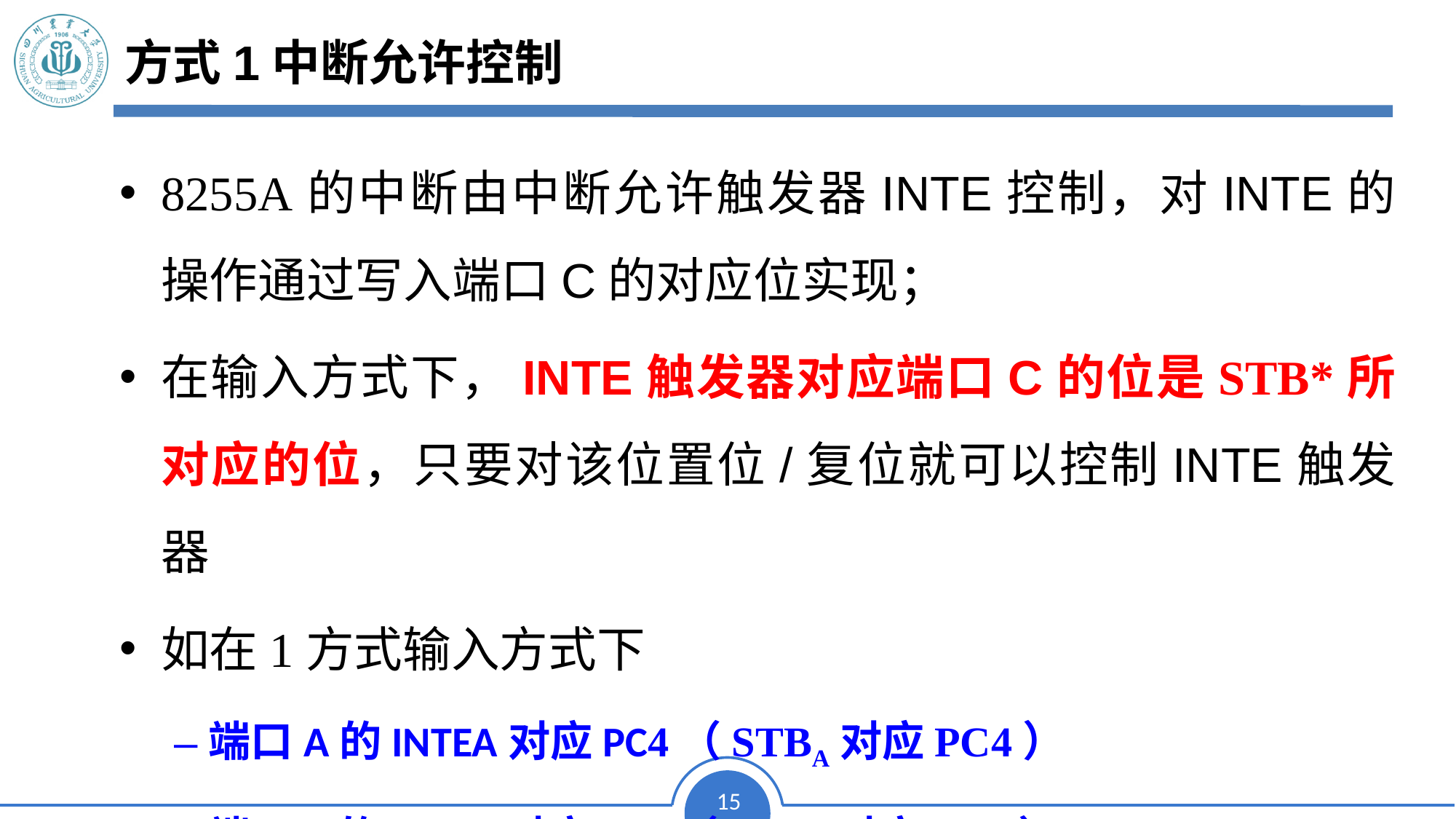

# 方式1中断允许控制
8255A的中断由中断允许触发器INTE控制，对INTE的操作通过写入端口C的对应位实现；
在输入方式下，INTE触发器对应端口C的位是STB*所对应的位，只要对该位置位/复位就可以控制INTE触发器
如在1方式输入方式下
端口A的INTEA对应PC4（STBA对应PC4）
端口B的INTEB对应PC2（STBB对应PC2）